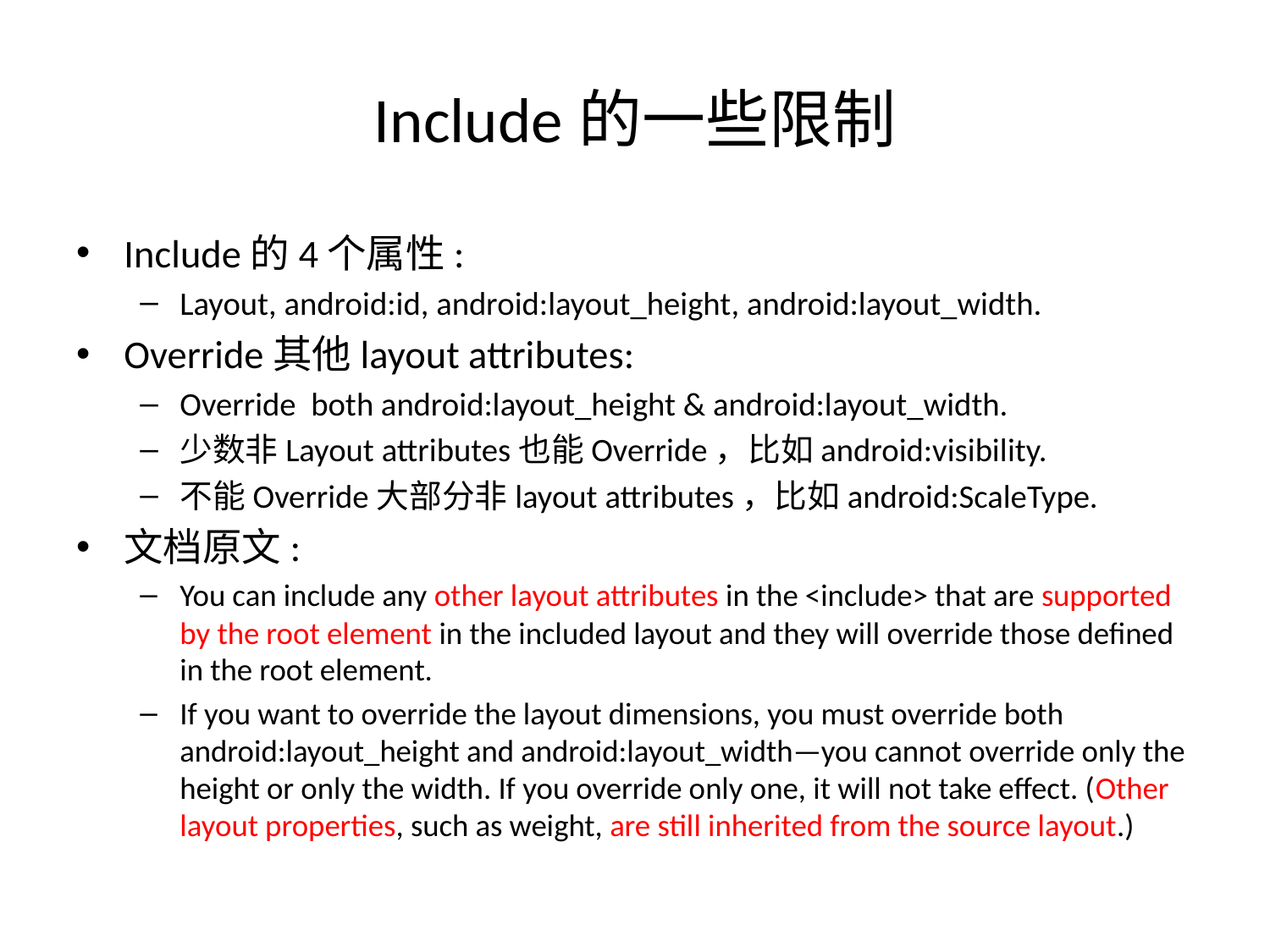

# Include的一些限制
Include的4个属性:
Layout, android:id, android:layout_height, android:layout_width.
Override其他layout attributes:
Override  both android:layout_height & android:layout_width.
少数非Layout attributes也能Override，比如android:visibility.
不能Override大部分非layout attributes，比如android:ScaleType.
文档原文:
You can include any other layout attributes in the <include> that are supported by the root element in the included layout and they will override those defined in the root element.
If you want to override the layout dimensions, you must override both android:layout_height and android:layout_width—you cannot override only the height or only the width. If you override only one, it will not take effect. (Other layout properties, such as weight, are still inherited from the source layout.)